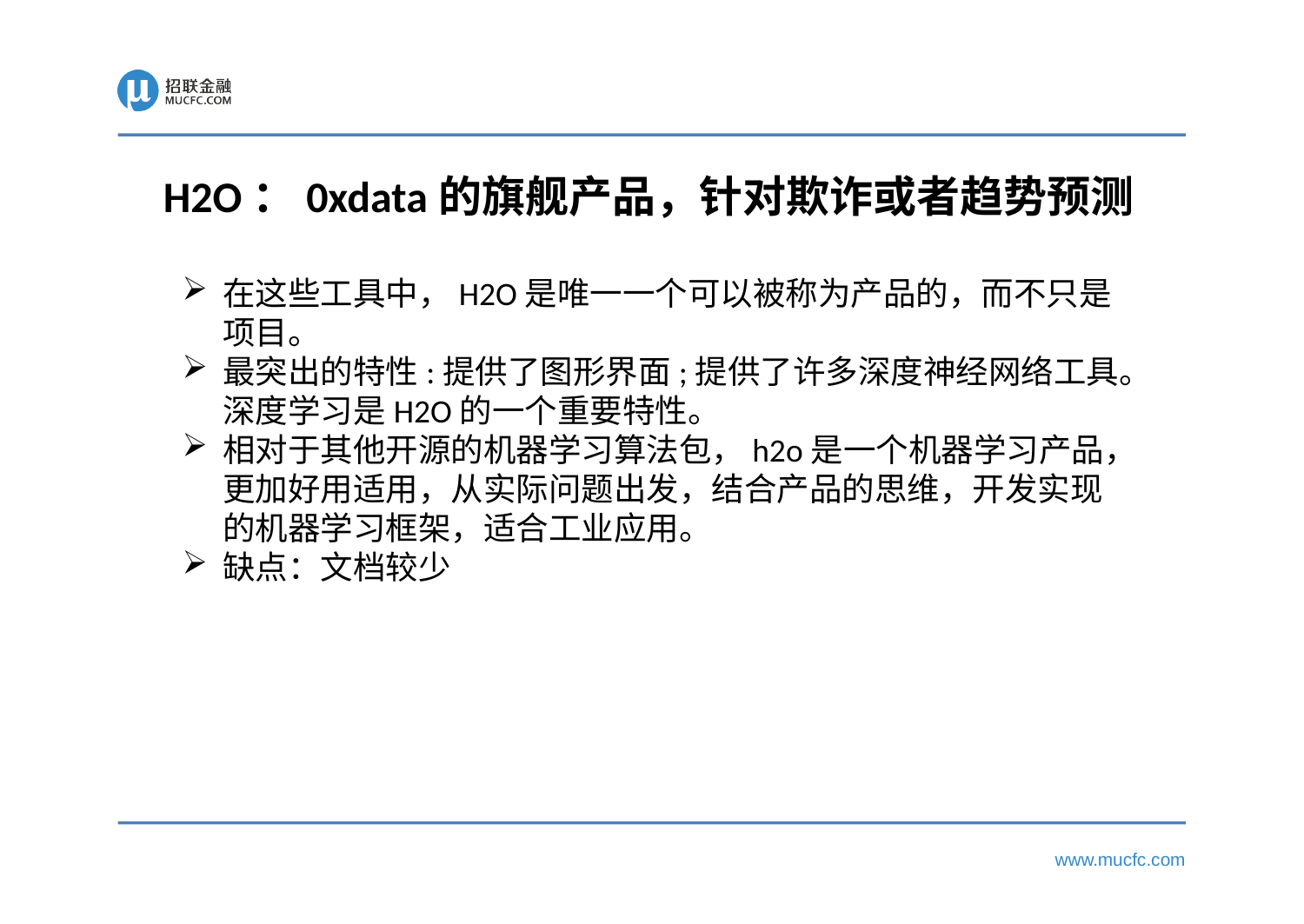

H2O：0xdata的旗舰产品，针对欺诈或者趋势预测
在这些工具中，H2O是唯一一个可以被称为产品的，而不只是项目。
最突出的特性:提供了图形界面;提供了许多深度神经网络工具。深度学习是H2O的一个重要特性。
相对于其他开源的机器学习算法包，h2o是一个机器学习产品，更加好用适用，从实际问题出发，结合产品的思维，开发实现的机器学习框架，适合工业应用。
缺点：文档较少